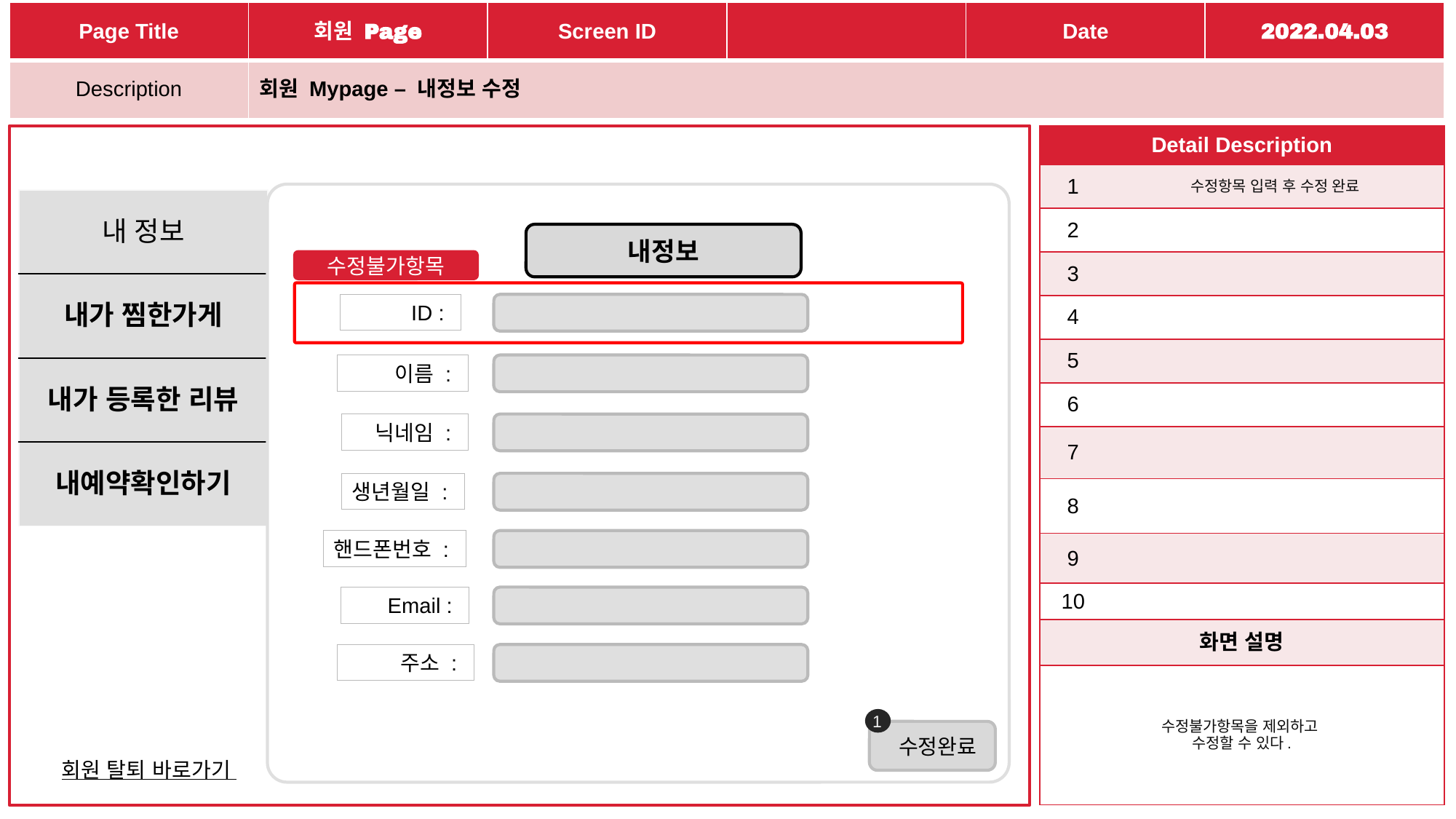

| Page Title | 회원 Page | Screen ID |  | Date | 2022.04.03 |
| --- | --- | --- | --- | --- | --- |
| Description | 회원 Mypage – 내정보 수정 |  |  |  |  |

| Detail Description |  |
| --- | --- |
| 1 | 수정항목 입력 후 수정 완료 |
| 2 |  |
| 3 |  |
| 4 |  |
| 5 |  |
| 6 |  |
| 7 |  |
| 8 |  |
| 9 |  |
| 10 |  |
| 화면 설명 |  |
| 수정불가항목을 제외하고 수정할 수 있다. |  |

| 내 정보 |
| --- |
| 내가 찜한가게 |
| 내가 등록한 리뷰 |
| 내예약확인하기 |
내정보
수정불가항목

          ID :

       이름 :

   닉네임 :

생년월일 :

핸드폰번호 :

      Email :

        주소 :

1

 수정완료
회원 탈퇴 바로가기